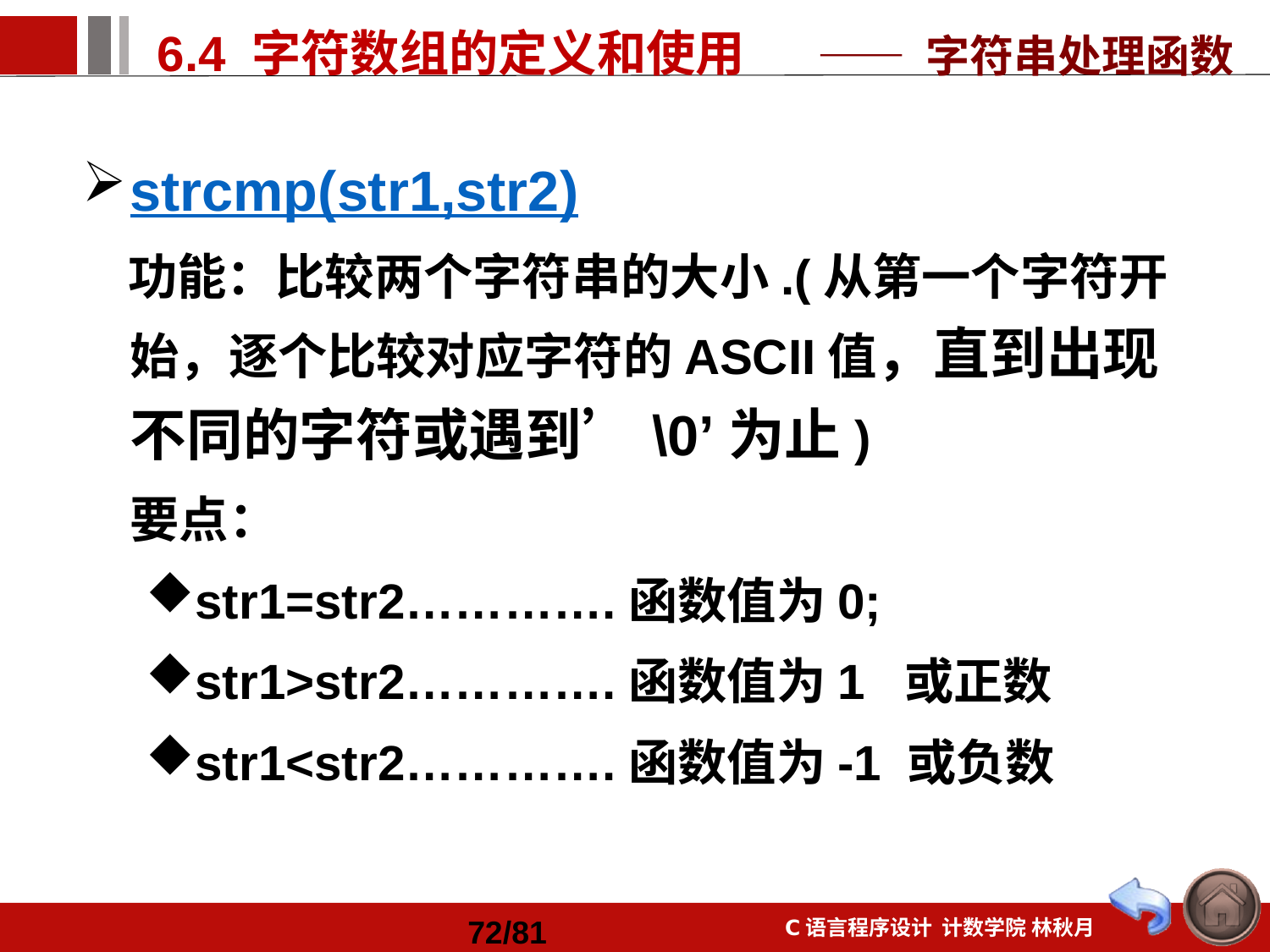

—— 字符串处理函数
strcmp(str1,str2)
   功能：比较两个字符串的大小.(从第一个字符开始，逐个比较对应字符的ASCII值，直到出现不同的字符或遇到’\0’为止)
	要点：
str1=str2………….函数值为0;
str1>str2………….函数值为1  或正数
str1<str2………….函数值为-1 或负数